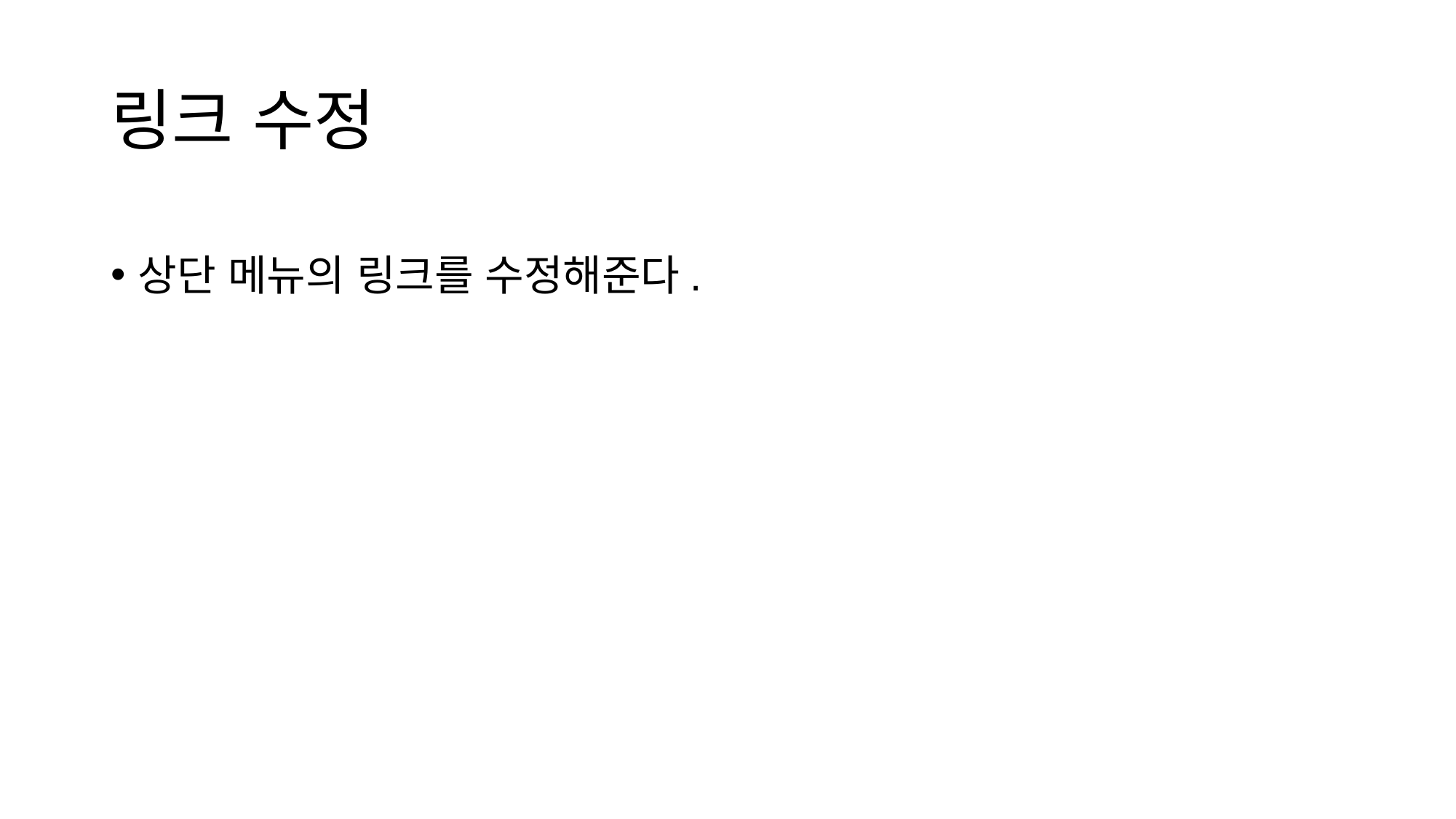

# 링크 수정
상단 메뉴의 링크를 수정해준다.